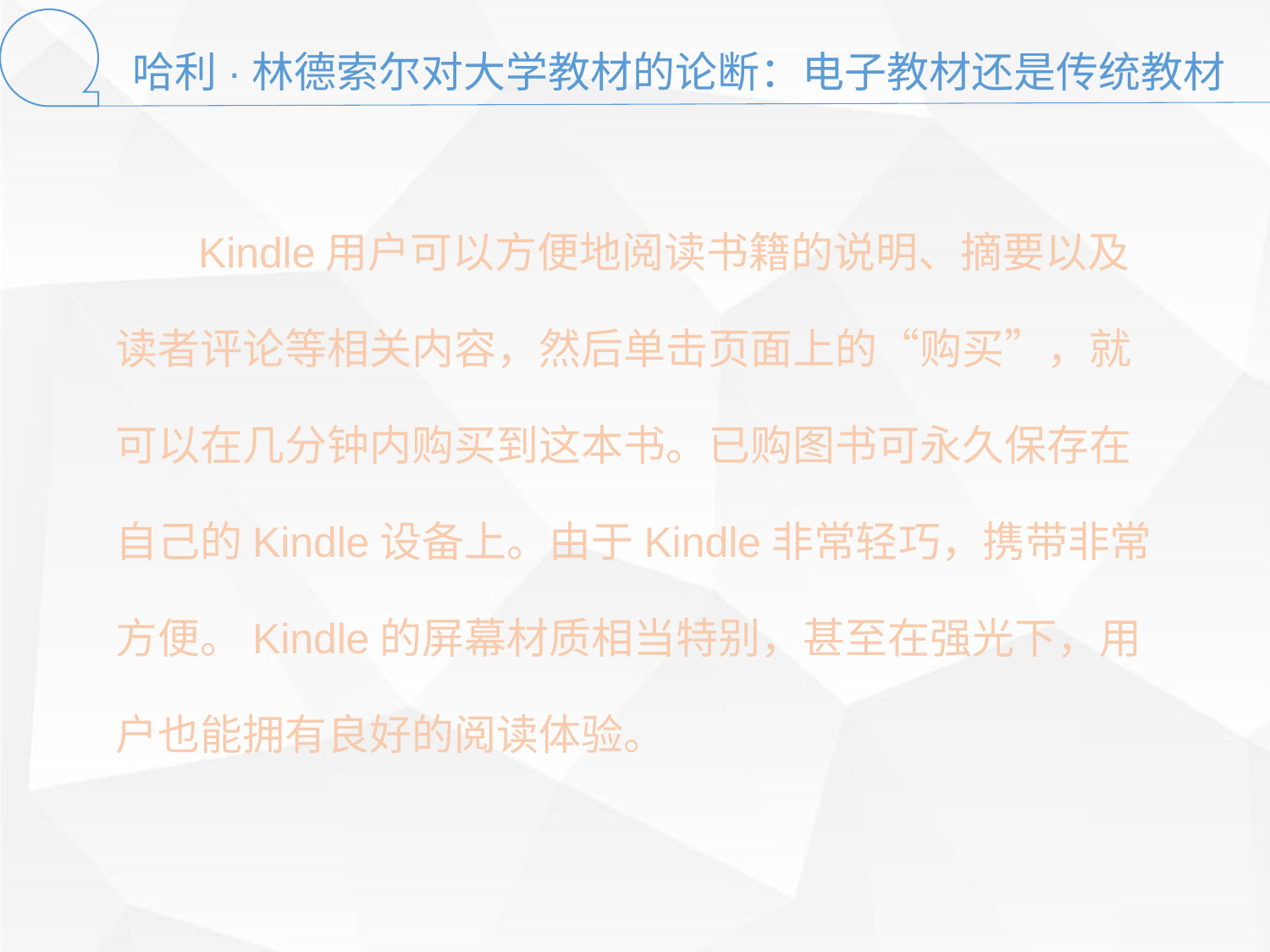

哈利·林德索尔对大学教材的论断：电子教材还是传统教材
       Kindle用户可以方便地阅读书籍的说明、摘要以及读者评论等相关内容，然后单击页面上的“购买”，就可以在几分钟内购买到这本书。已购图书可永久保存在自己的Kindle设备上。由于Kindle非常轻巧，携带非常方便。Kindle的屏幕材质相当特别，甚至在强光下，用户也能拥有良好的阅读体验。